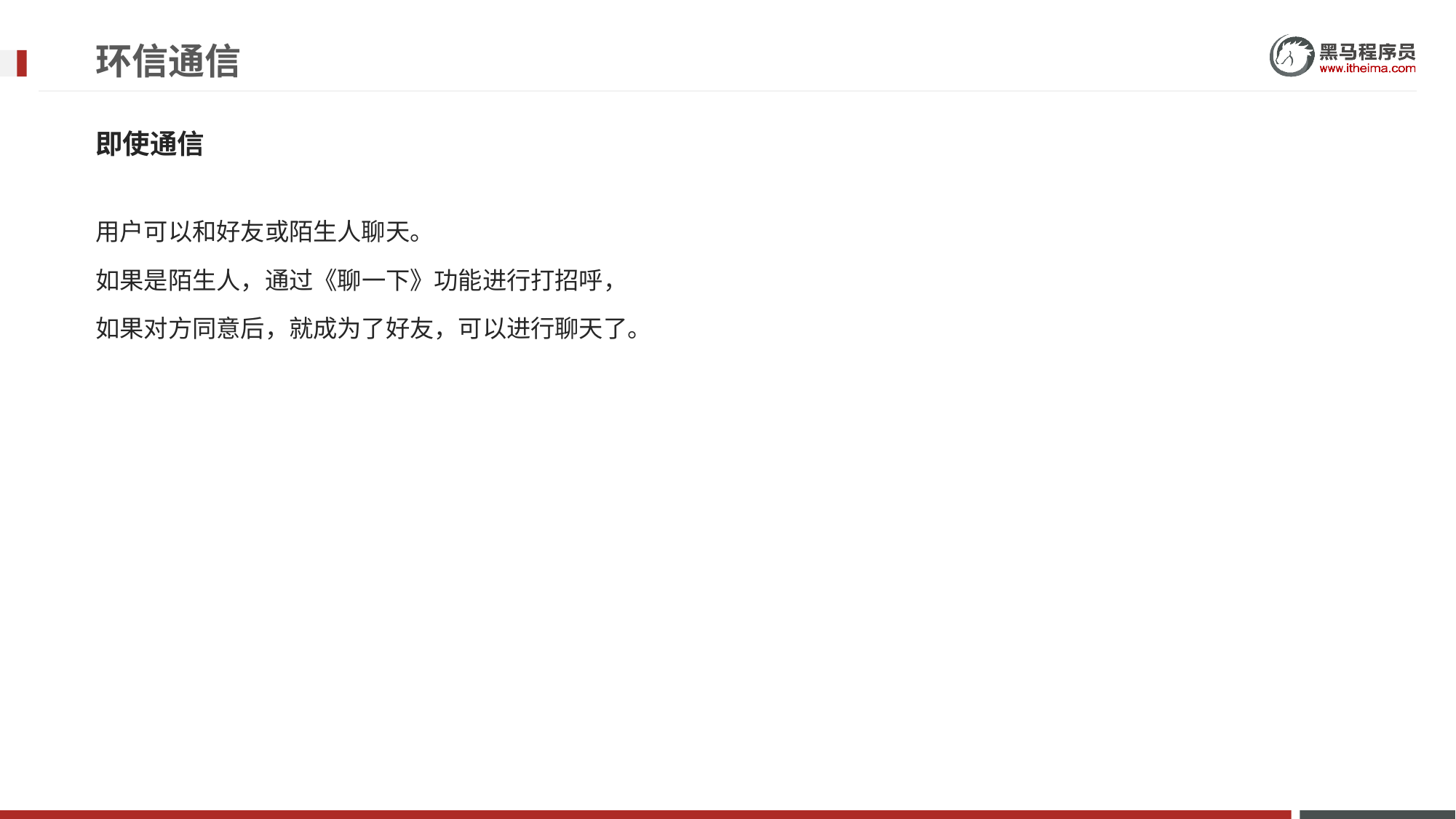

# 环信通信
即使通信
用户可以和好友或陌生人聊天。
如果是陌生人，通过《聊一下》功能进行打招呼，
如果对方同意后，就成为了好友，可以进行聊天了。